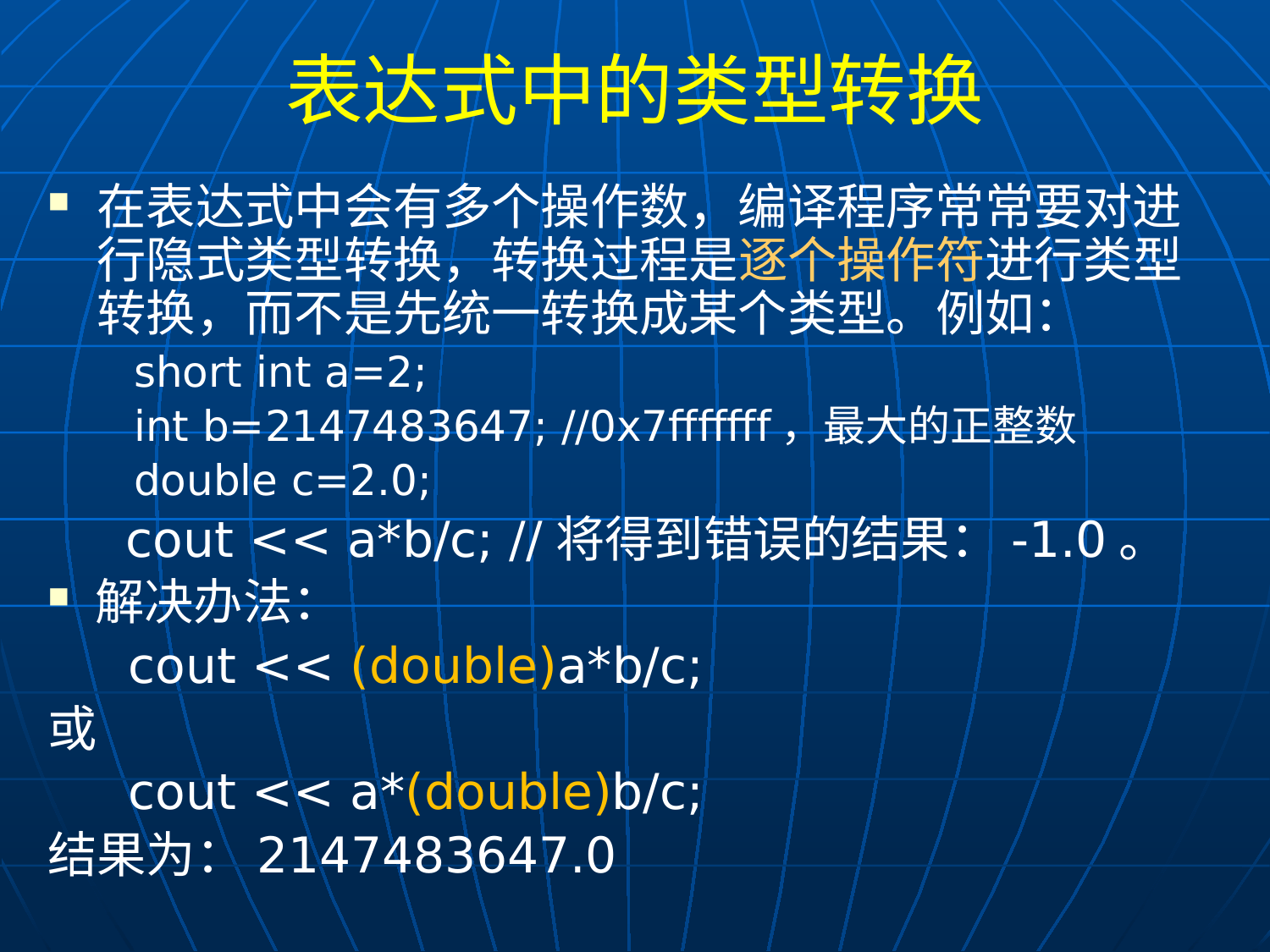

# 表达式中的类型转换
在表达式中会有多个操作数，编译程序常常要对进行隐式类型转换，转换过程是逐个操作符进行类型转换，而不是先统一转换成某个类型。例如：
short int a=2;
int b=2147483647; //0x7fffffff，最大的正整数
double c=2.0;
     cout << a*b/c; //将得到错误的结果：-1.0。
解决办法：
	  cout << (double)a*b/c;
或
	  cout << a*(double)b/c;
结果为：2147483647.0